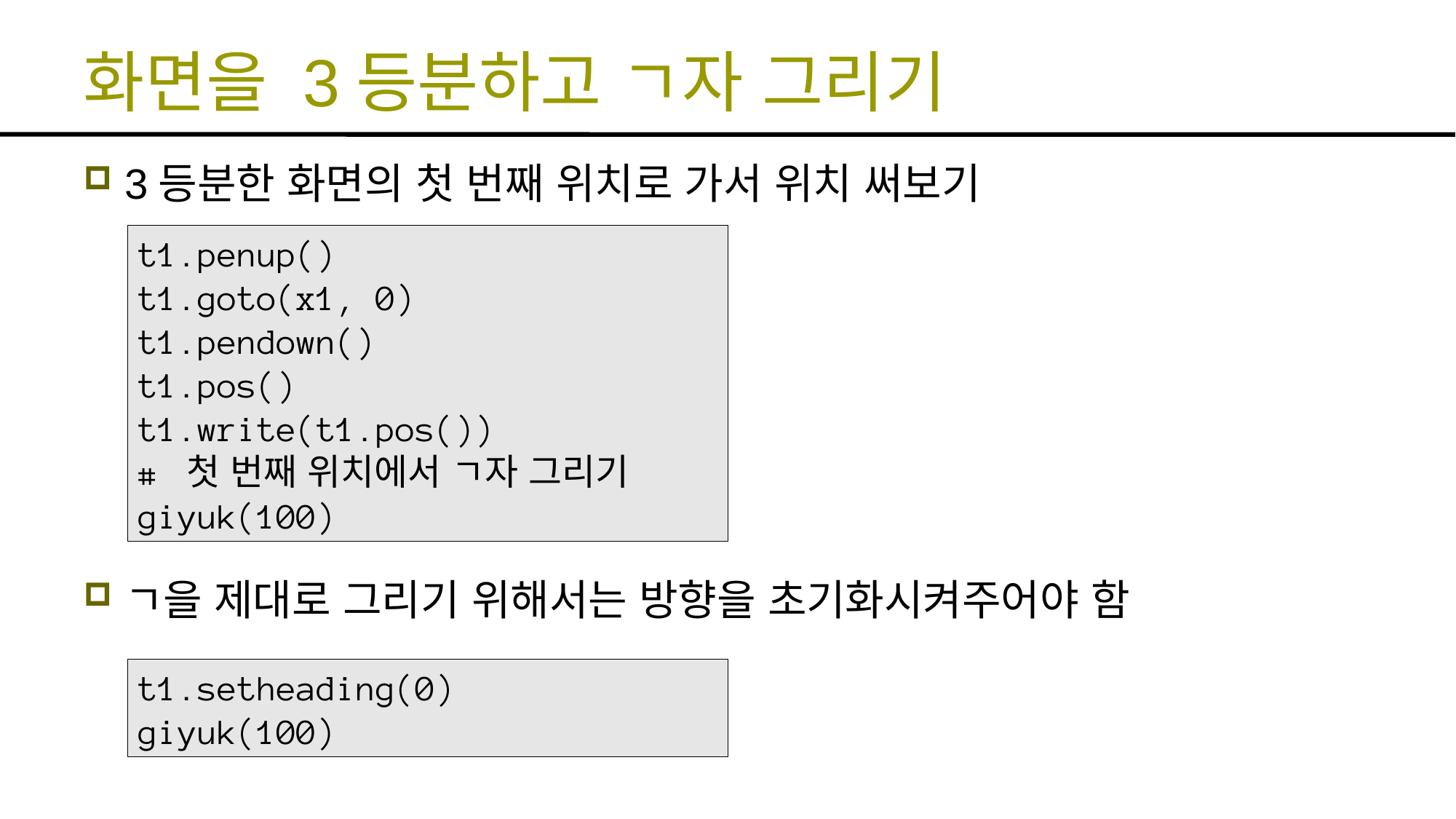

# 화면을 3등분하고 ㄱ자 그리기
3등분한 화면의 첫 번째 위치로 가서 위치 써보기

ㄱ을 제대로 그리기 위해서는 방향을 초기화시켜주어야 함

t1.penup()
t1.goto(x1, 0)
t1.pendown()
t1.pos()
t1.write(t1.pos())
# 첫 번째 위치에서 ㄱ자 그리기
giyuk(100)
t1.setheading(0)
giyuk(100)